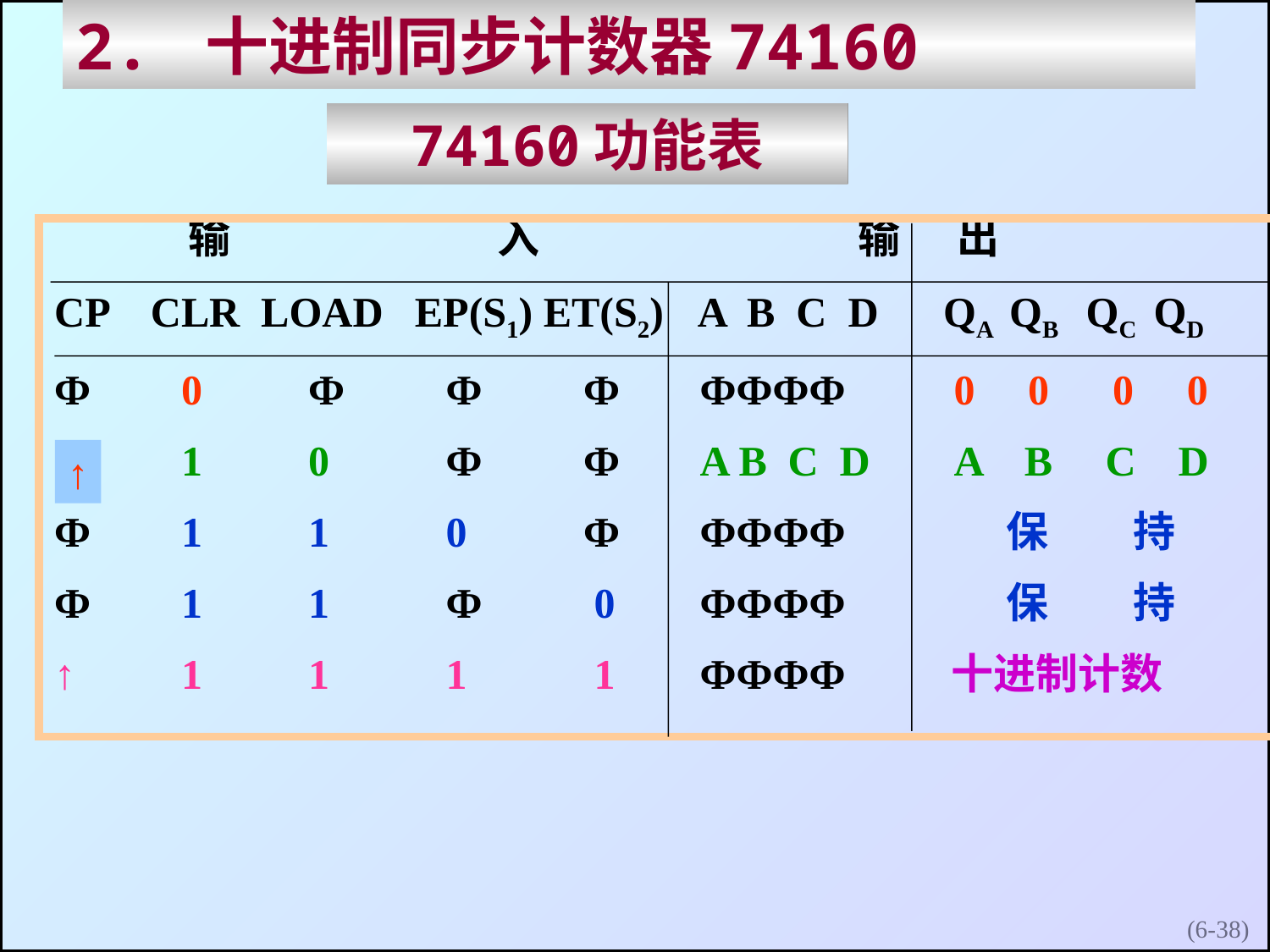

2. 十进制同步计数器74160
74160功能表

             输                            入	                               输      出
CP    CLR  LOAD   EP(S1) ET(S2)	 A  B  C  D	QA  QB   QC  QD
Ф	0	Ф	 Ф	  Ф	 ФФФФ	 0     0      0     0
↑ 	1	0	 Ф	  Ф	 A B  C  D	 A    B     C    D
Ф	1	1	 0	  Ф	 ФФФФ	     保　　持
Ф	1	1	 Ф	   0	 ФФФФ	     保　　持
↑	1	1	 1	   1	 ФФФФ         十进制计数

↑
(6-38)